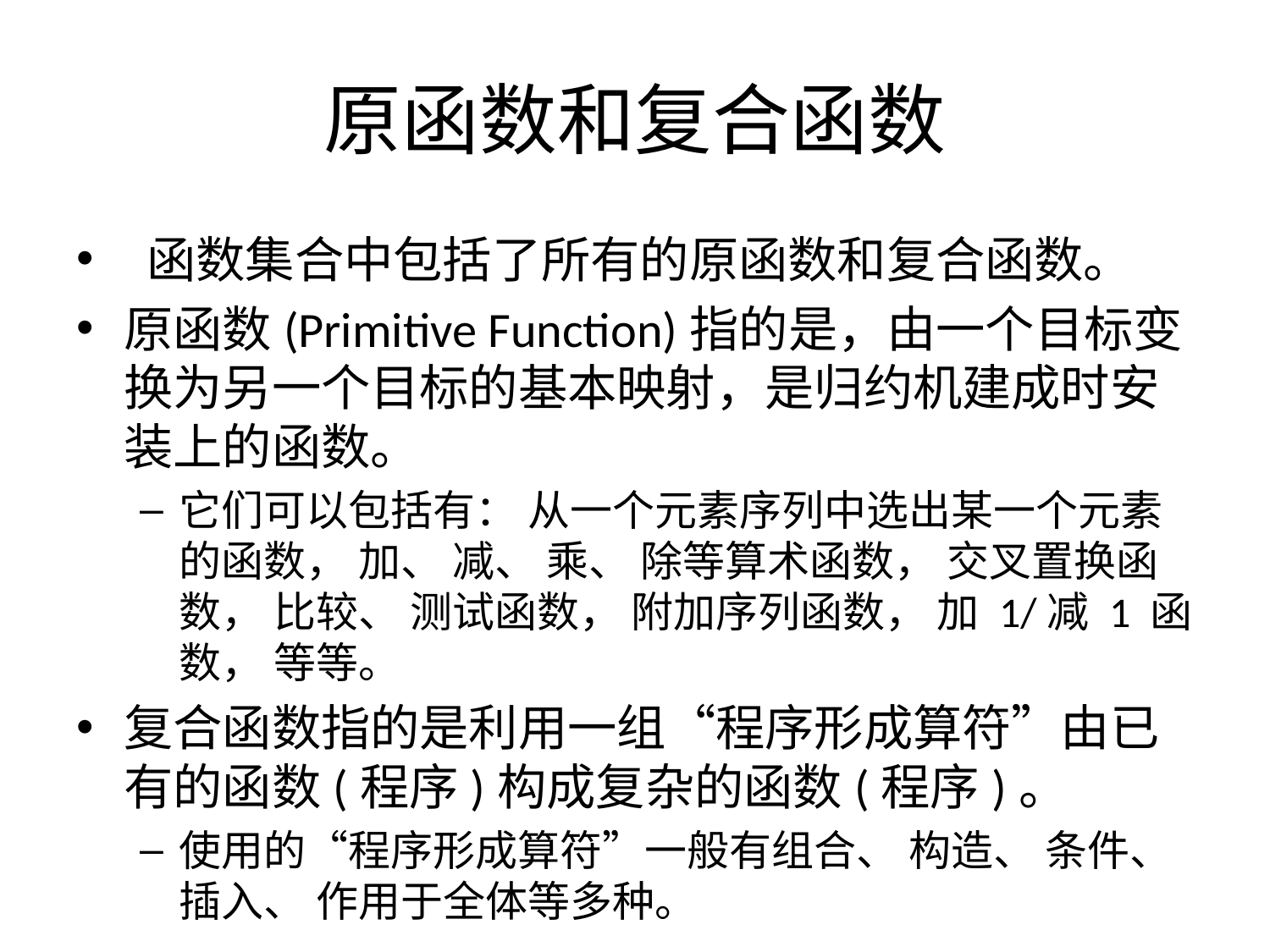

# 原函数和复合函数
 函数集合中包括了所有的原函数和复合函数。
原函数(Primitive Function)指的是，由一个目标变换为另一个目标的基本映射，是归约机建成时安装上的函数。
它们可以包括有： 从一个元素序列中选出某一个元素的函数， 加、 减、 乘、 除等算术函数， 交叉置换函数， 比较、 测试函数， 附加序列函数， 加 1/减 1 函数， 等等。
复合函数指的是利用一组“程序形成算符”由已有的函数(程序)构成复杂的函数(程序)。
使用的“程序形成算符”一般有组合、 构造、 条件、 插入、 作用于全体等多种。